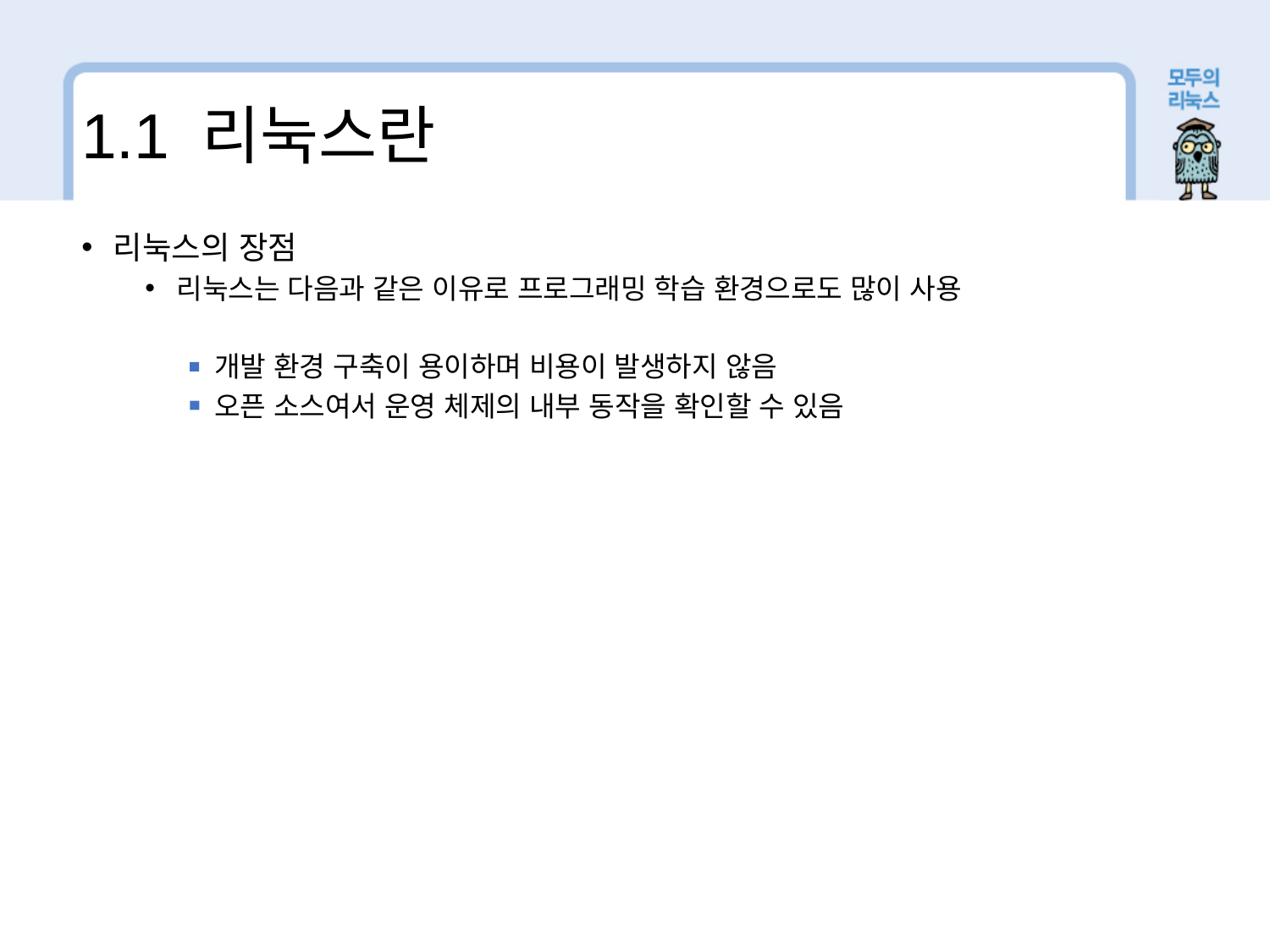

1.1 리눅스란
리눅스의 장점
리눅스는 다음과 같은 이유로 프로그래밍 학습 환경으로도 많이 사용

        개발 환경 구축이 용이하며 비용이 발생하지 않음
        오픈 소스여서 운영 체제의 내부 동작을 확인할 수 있음